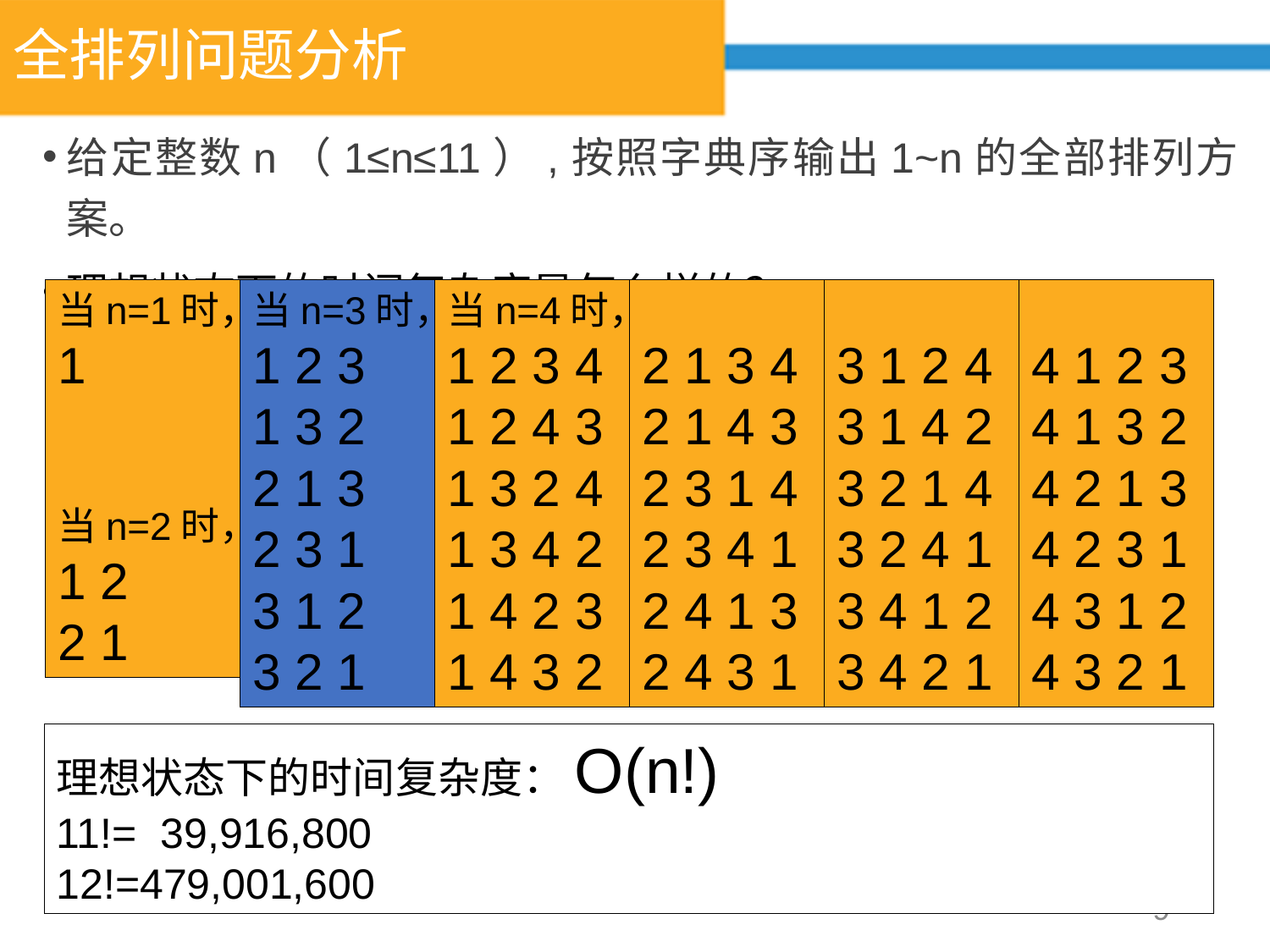

# 全排列问题分析
给定整数n（1≤n≤11）,按照字典序输出1~n的全部排列方案。
理想状态下的时间复杂度是怎么样的？
当n=1时，
1

当n=2时，
1 2
2 1
当n=3时，1 2 3
1 3 2
2 1 3
2 3 1
3 1 2
3 2 1
当n=4时，
1 2 3 4
1 2 4 3
1 3 2 4
1 3 4 2
1 4 2 3
1 4 3 2

2 1 3 4
2 1 4 3
2 3 1 4
2 3 4 1
2 4 1 3
2 4 3 1

3 1 2 4
3 1 4 2
3 2 1 4
3 2 4 1
3 4 1 2
3 4 2 1

4 1 2 3
4 1 3 2
4 2 1 3
4 2 3 1
4 3 1 2
4 3 2 1
理想状态下的时间复杂度：O(n!)
11!=  39,916,800
12!=479,001,600
9